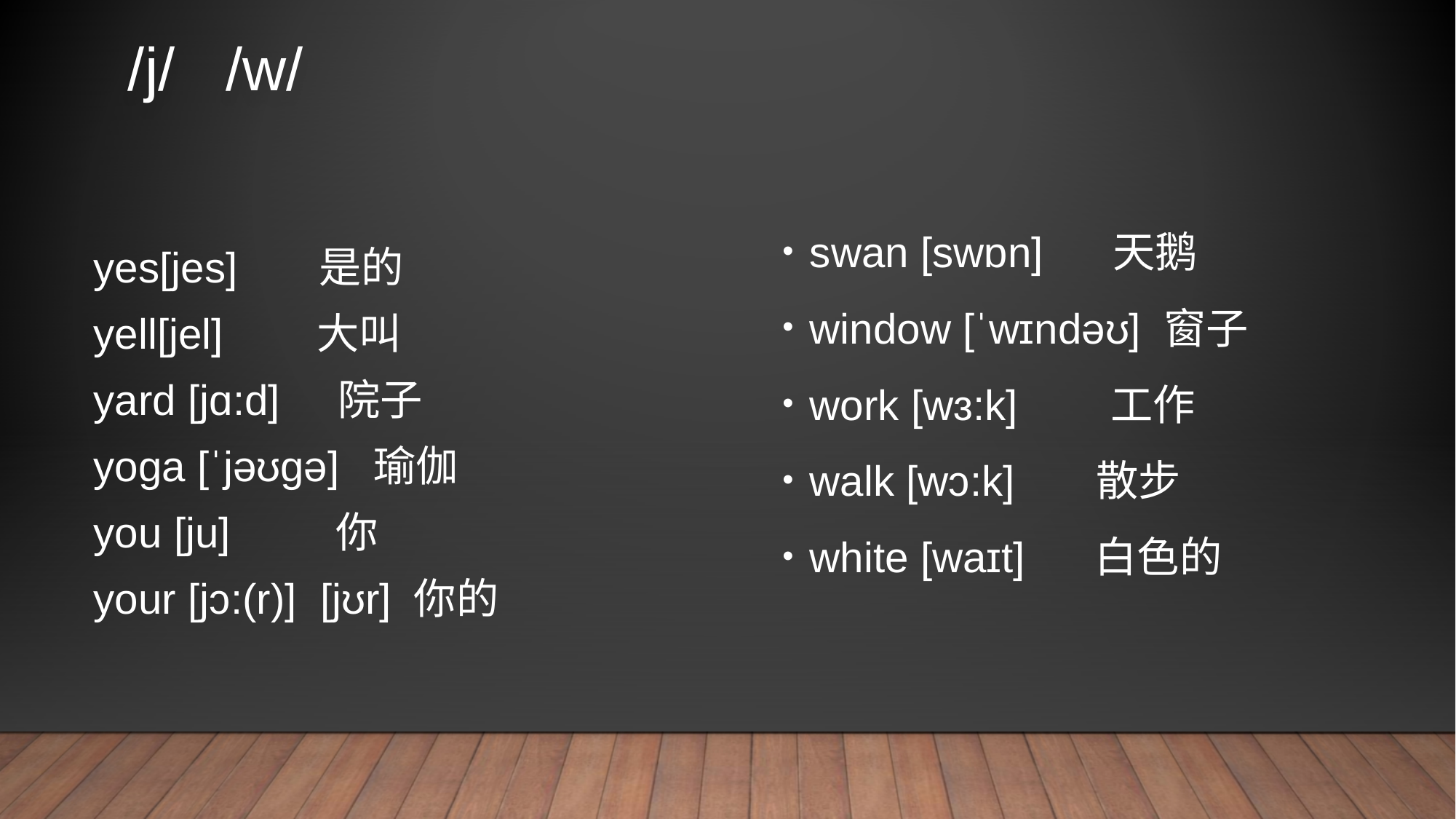

# /j/   /w/
swan [swɒn]     天鹅
window [ˈwɪndəʊ] 窗子
work [wɜ:k]       工作
walk [wɔ:k]      散步
white [waɪt]     白色的
yes[jes]      是的
yell[jel]       大叫
yard [jɑ:d]    院子
yoga [ˈjəʊgə]  瑜伽
you [ju]        你
your [jɔ:(r)]  [jʊr] 你的